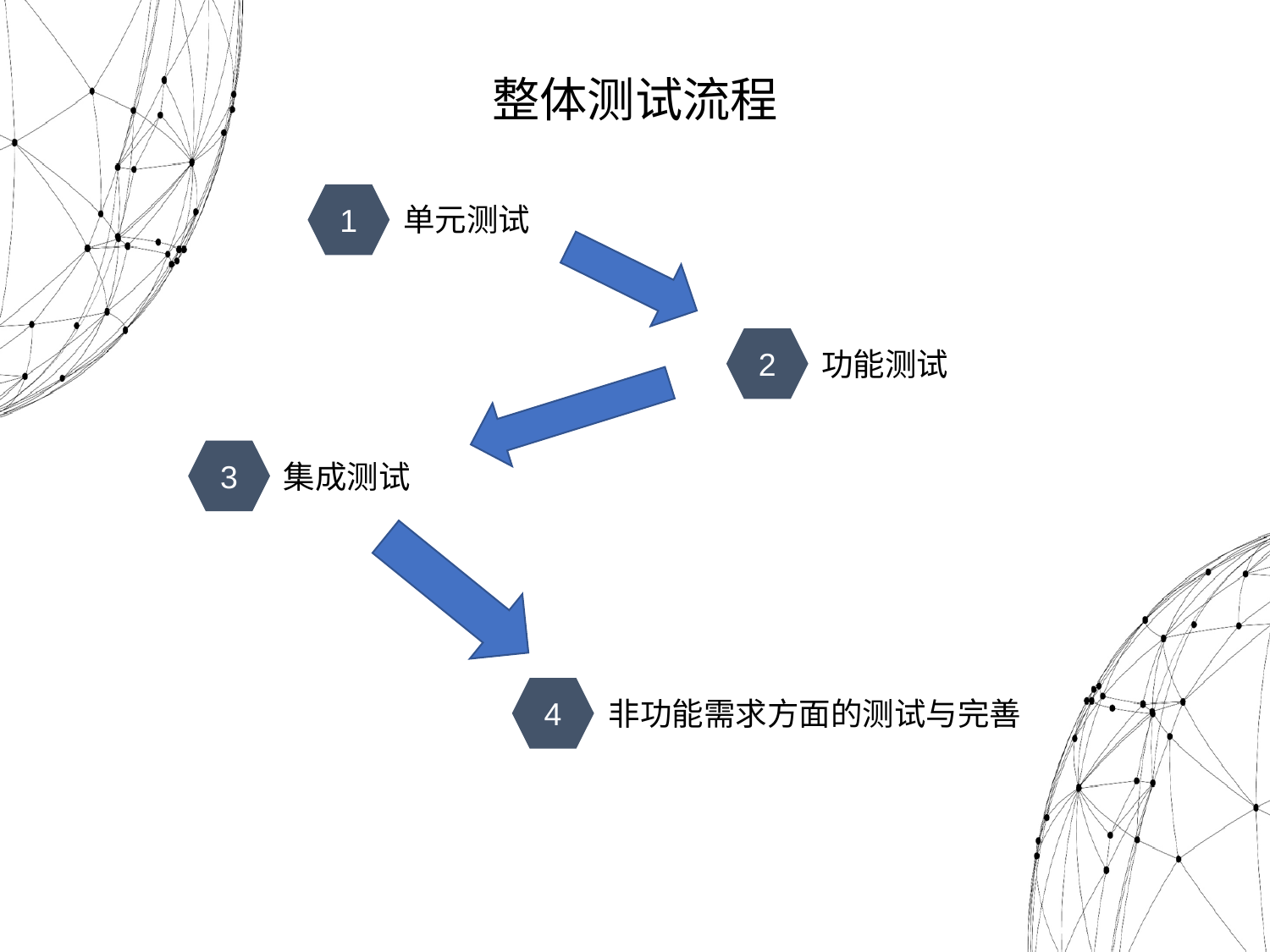

整体测试流程
1
单元测试

2
功能测试
3
集成测试

4
非功能需求方面的测试与完善